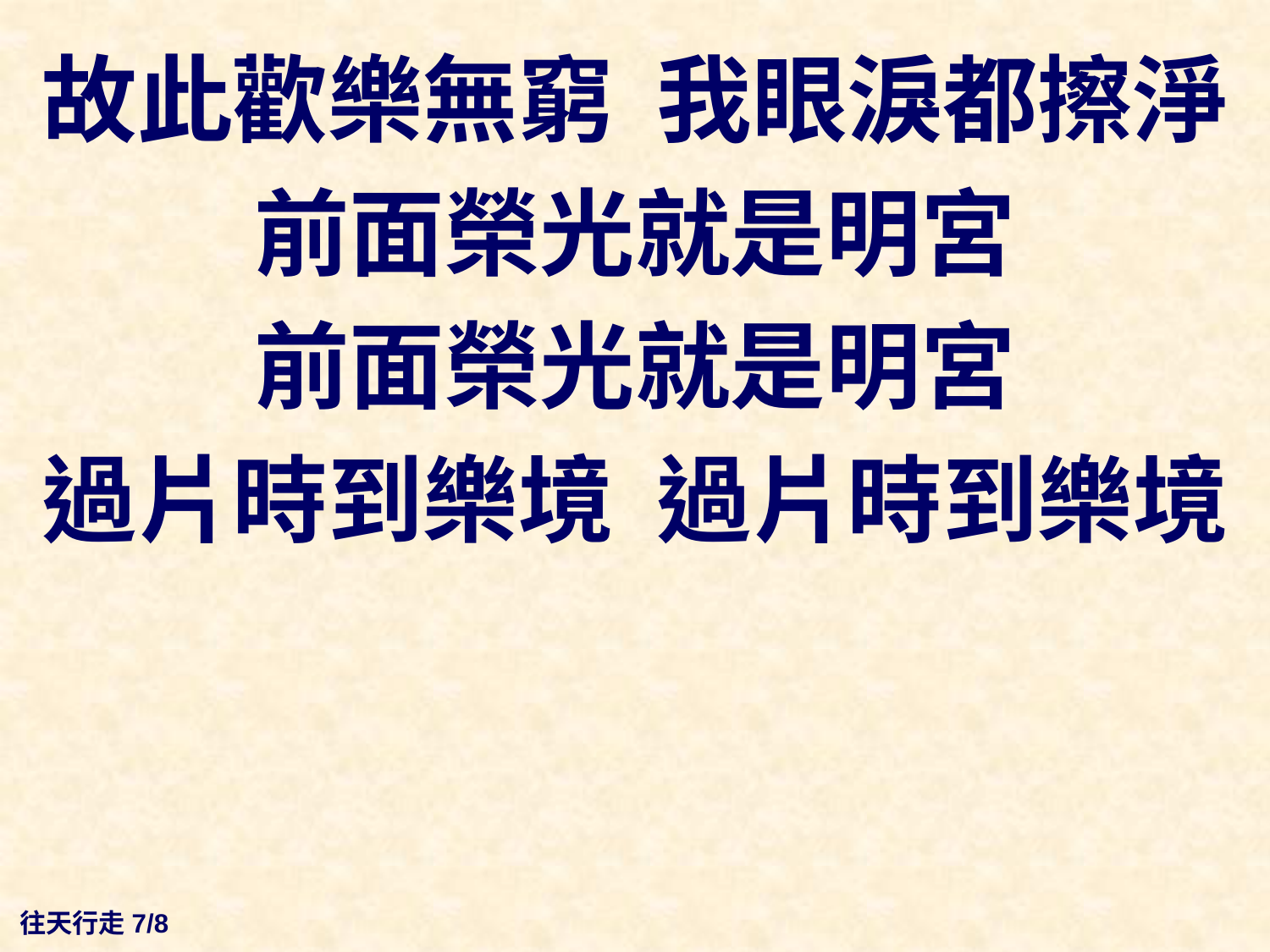

故此歡樂無窮  我眼淚都擦淨
前面榮光就是明宮
前面榮光就是明宮
過片時到樂境  過片時到樂境
往天行走7/8